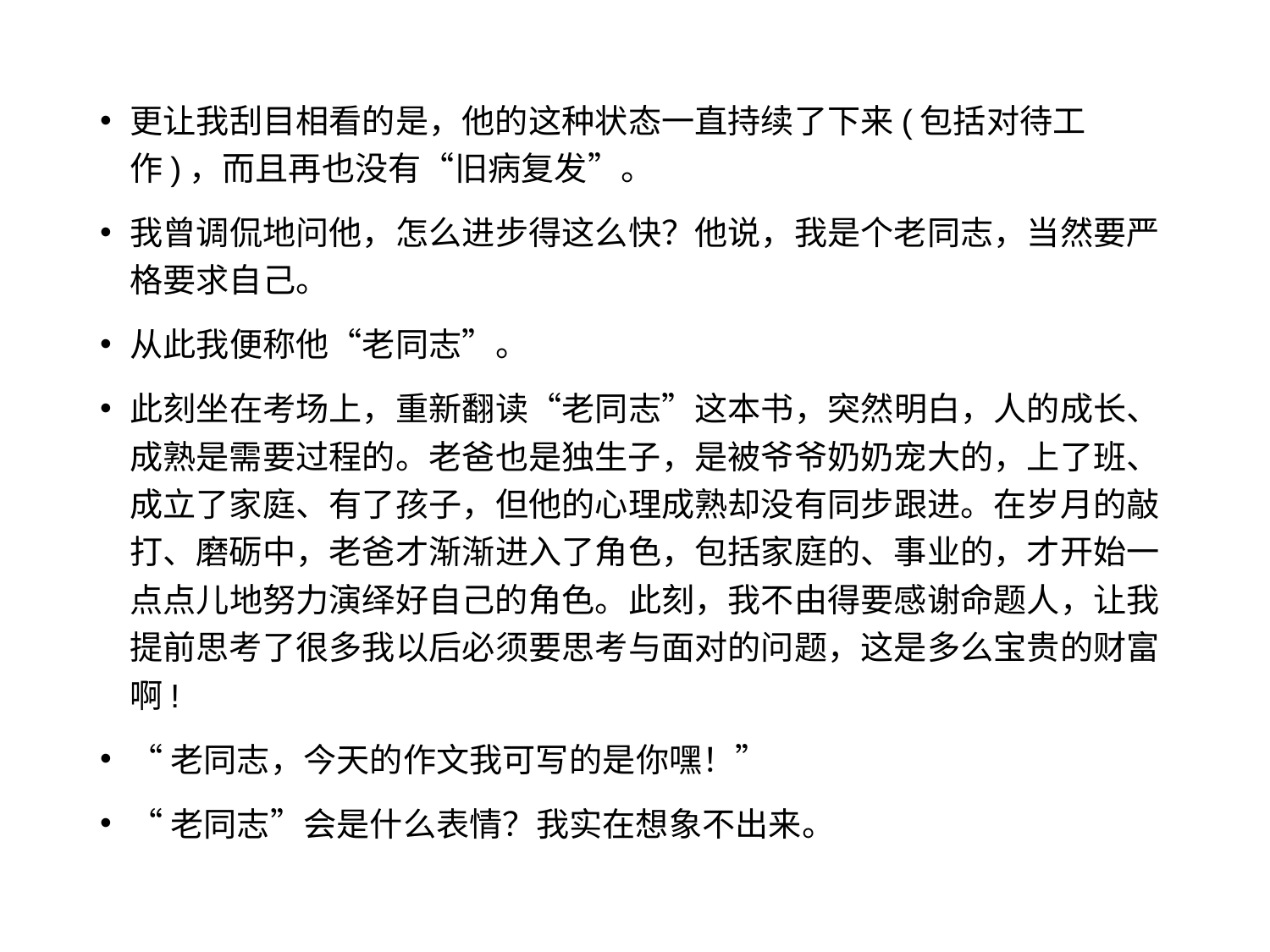

更让我刮目相看的是，他的这种状态一直持续了下来(包括对待工作)，而且再也没有“旧病复发”。
我曾调侃地问他，怎么进步得这么快？他说，我是个老同志，当然要严格要求自己。
从此我便称他“老同志”。
此刻坐在考场上，重新翻读“老同志”这本书，突然明白，人的成长、成熟是需要过程的。老爸也是独生子，是被爷爷奶奶宠大的，上了班、成立了家庭、有了孩子，但他的心理成熟却没有同步跟进。在岁月的敲打、磨砺中，老爸才渐渐进入了角色，包括家庭的、事业的，才开始一点点儿地努力演绎好自己的角色。此刻，我不由得要感谢命题人，让我提前思考了很多我以后必须要思考与面对的问题，这是多么宝贵的财富啊!
“老同志，今天的作文我可写的是你嘿！”
“老同志”会是什么表情？我实在想象不出来。